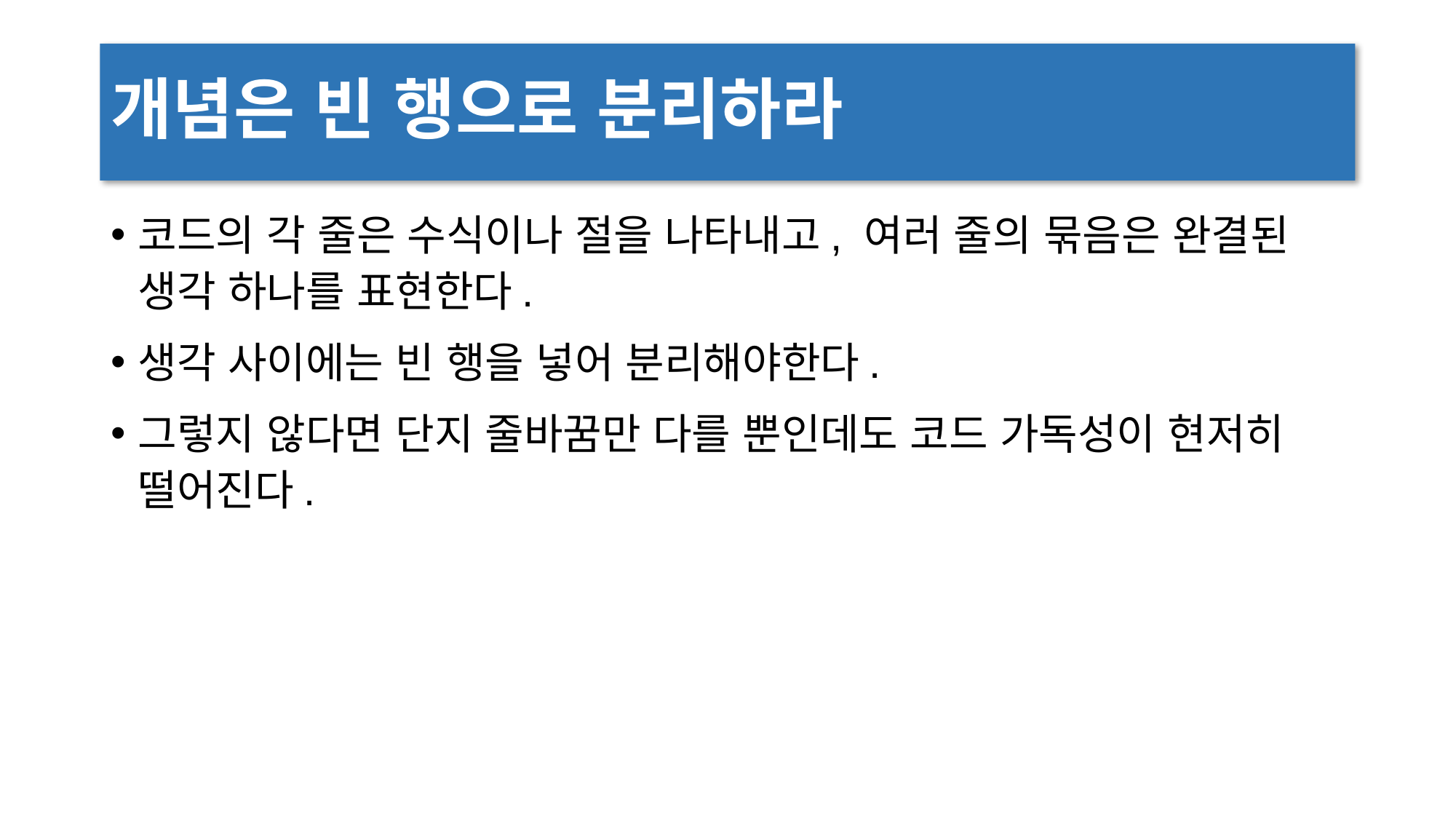

# 개념은 빈 행으로 분리하라
코드의 각 줄은 수식이나 절을 나타내고, 여러 줄의 묶음은 완결된 생각 하나를 표현한다.
생각 사이에는 빈 행을 넣어 분리해야한다.
그렇지 않다면 단지 줄바꿈만 다를 뿐인데도 코드 가독성이 현저히 떨어진다.